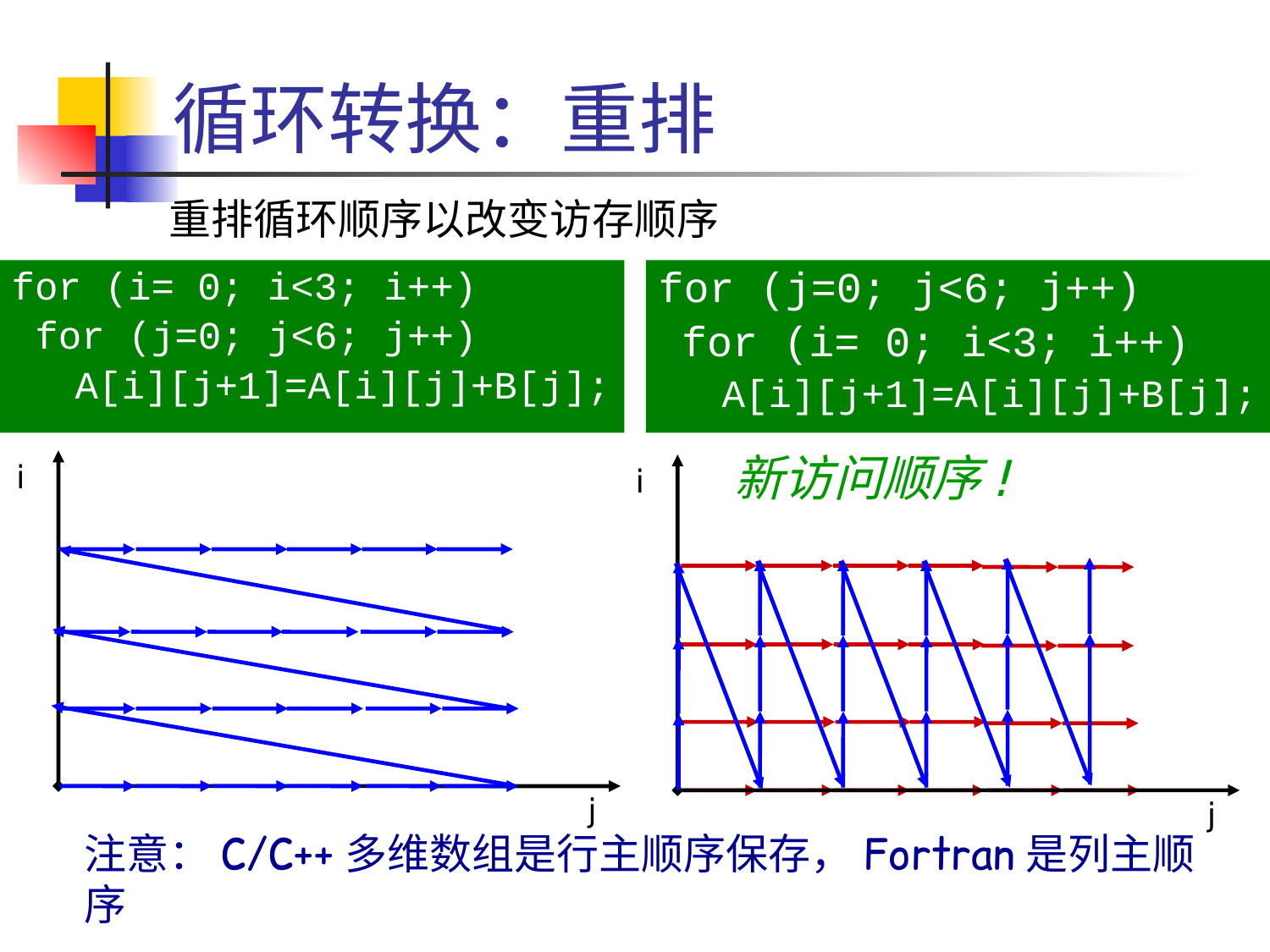

# 循环转换：重排
重排循环顺序以改变访存顺序
for (i= 0; i<3; i++)
 for (j=0; j<6; j++)
A[i][j+1]=A[i][j]+B[j];
for (j=0; j<6; j++)
 for (i= 0; i<3; i++)
A[i][j+1]=A[i][j]+B[j];
新访问顺序!
i

j

i

j

注意：C/C++多维数组是行主顺序保存，Fortran是列主顺序